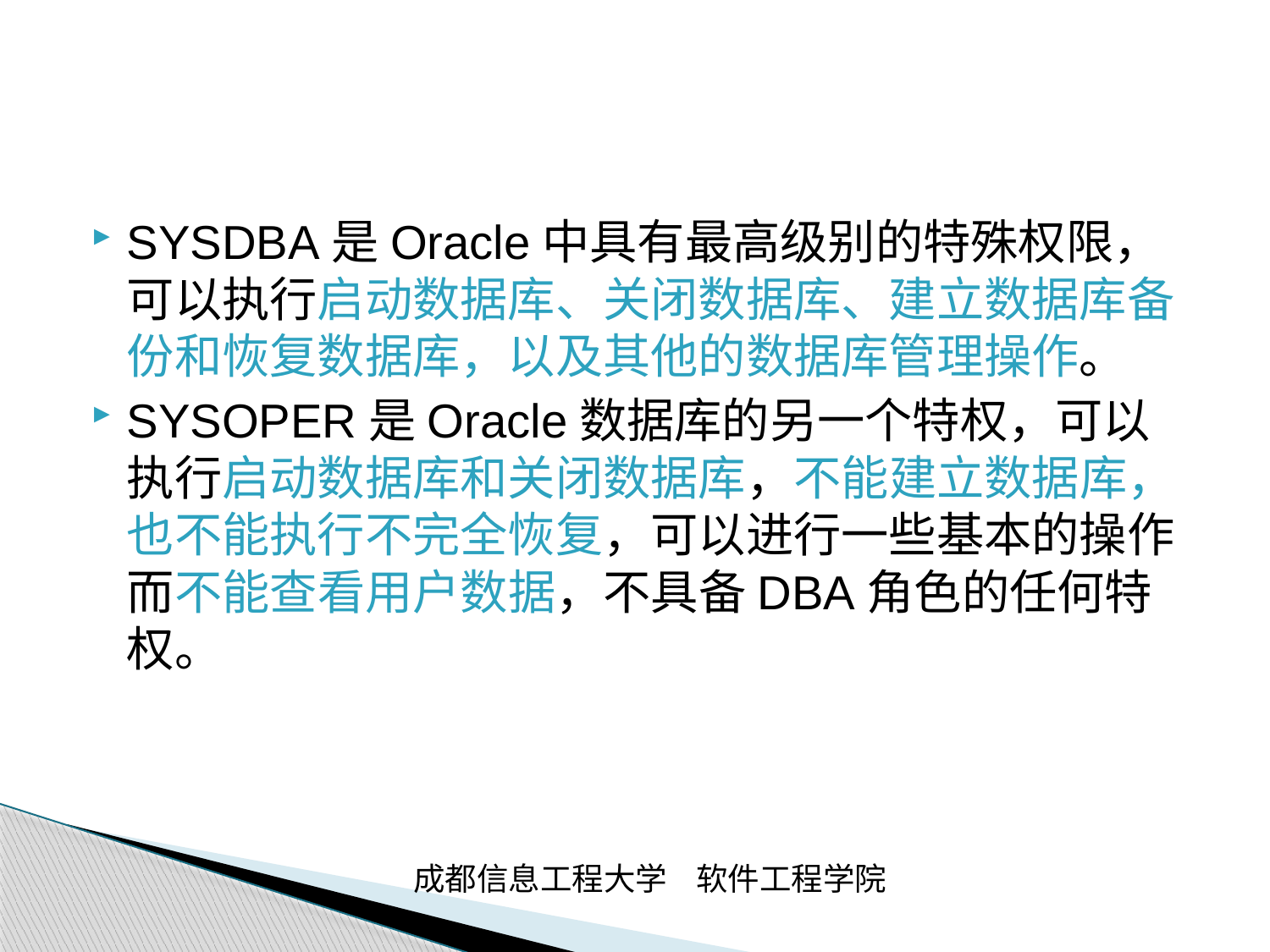

#
SYSDBA是Oracle中具有最高级别的特殊权限，可以执行启动数据库、关闭数据库、建立数据库备份和恢复数据库，以及其他的数据库管理操作。
SYSOPER是Oracle数据库的另一个特权，可以执行启动数据库和关闭数据库，不能建立数据库，也不能执行不完全恢复，可以进行一些基本的操作而不能查看用户数据，不具备DBA角色的任何特权。